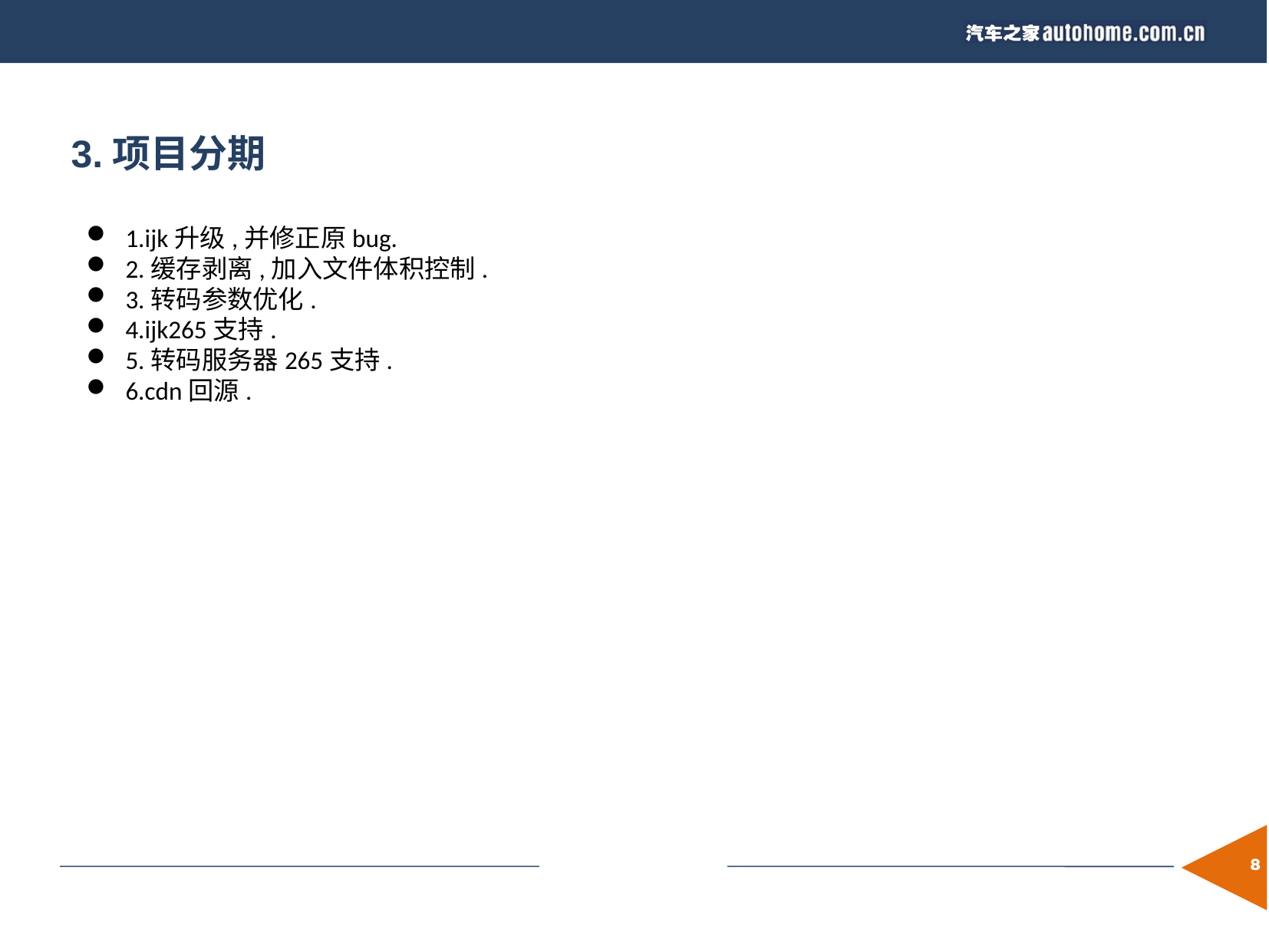

3.项目分期
1.ijk升级,并修正原bug.
2.缓存剥离,加入文件体积控制.
3.转码参数优化.
4.ijk265支持.
5.转码服务器265支持.
6.cdn回源.
8